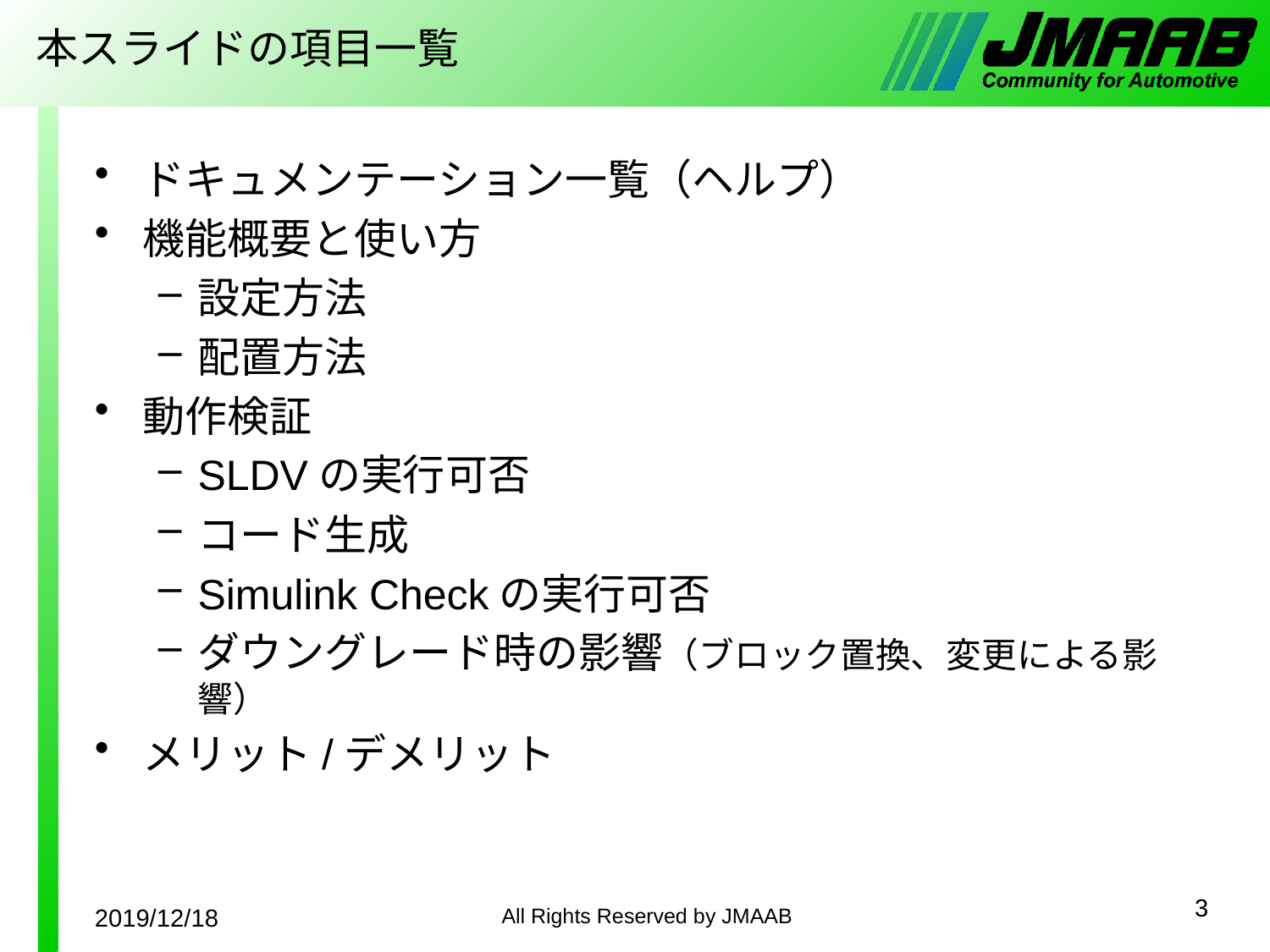

# 本スライドの項目一覧
ドキュメンテーション一覧（ヘルプ）
機能概要と使い方
設定方法
配置方法
動作検証
SLDVの実行可否
コード生成
Simulink Checkの実行可否
ダウングレード時の影響（ブロック置換、変更による影響）
メリット/デメリット
3
2019/12/18